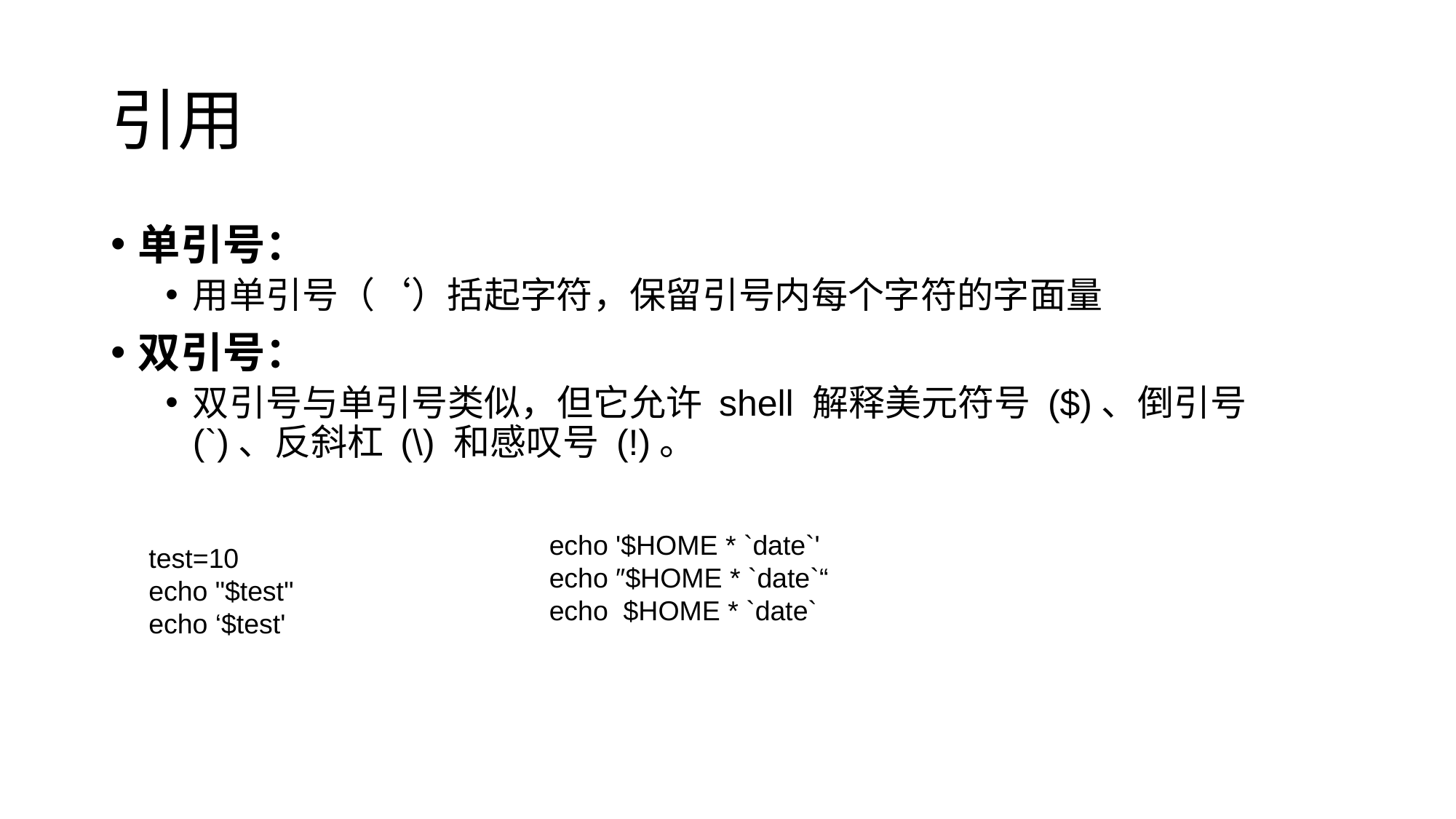

# 引用
单引号：
用单引号（‘）括起字符，保留引号内每个字符的字面量
双引号：
双引号与单引号类似，但它允许 shell 解释美元符号 ($)、倒引号 (`)、反斜杠 (\) 和感叹号 (!)。
echo '$HOME * `date`'
echo ″$HOME * `date`“
echo  $HOME * `date`
test=10
echo "$test"
echo ‘$test'